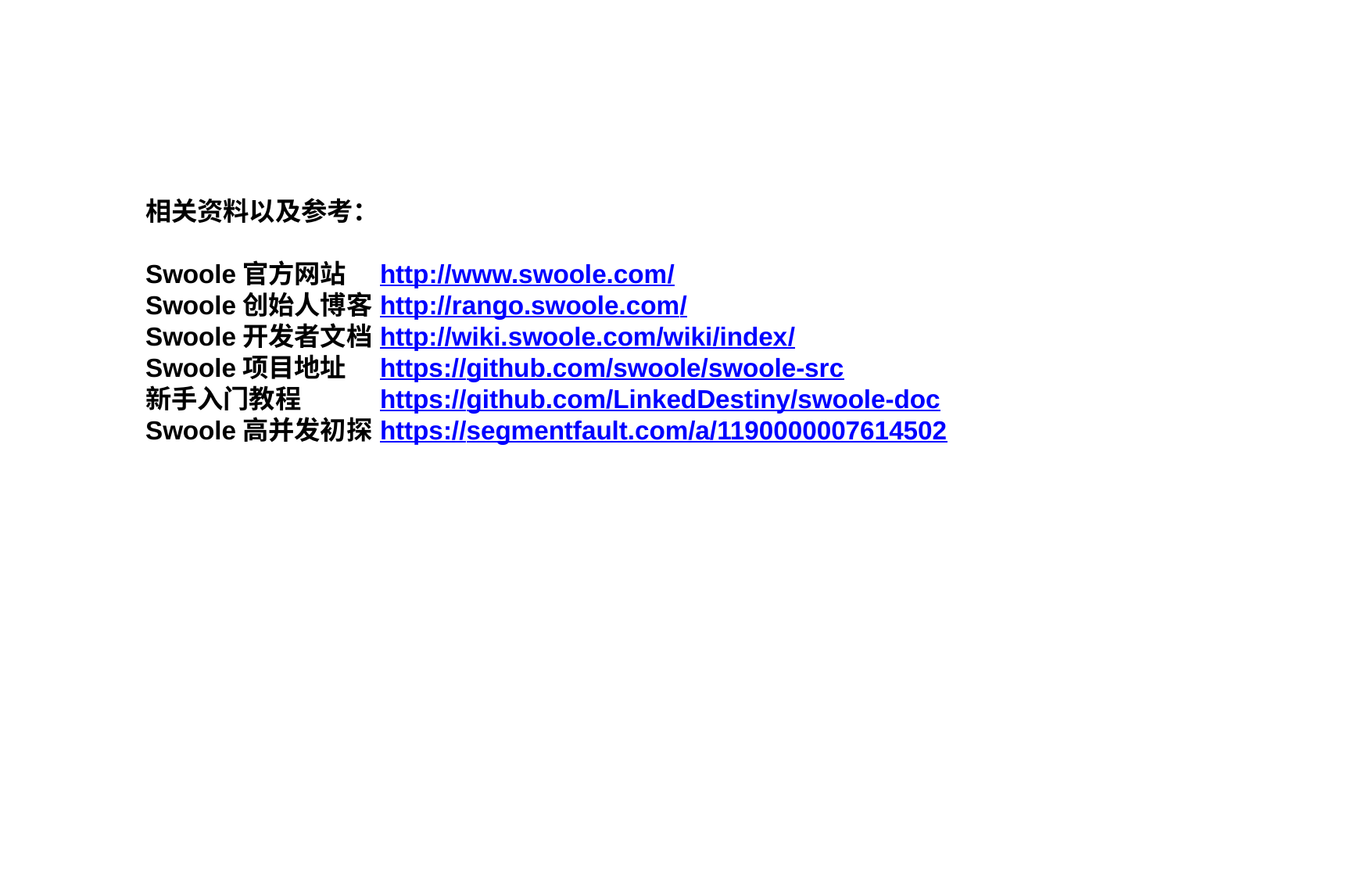

相关资料以及参考：

Swoole官方网站	http://www.swoole.com/
Swoole创始人博客	http://rango.swoole.com/
Swoole开发者文档	http://wiki.swoole.com/wiki/index/
Swoole项目地址	https://github.com/swoole/swoole-src
新手入门教程	https://github.com/LinkedDestiny/swoole-doc
Swoole高并发初探	https://segmentfault.com/a/1190000007614502